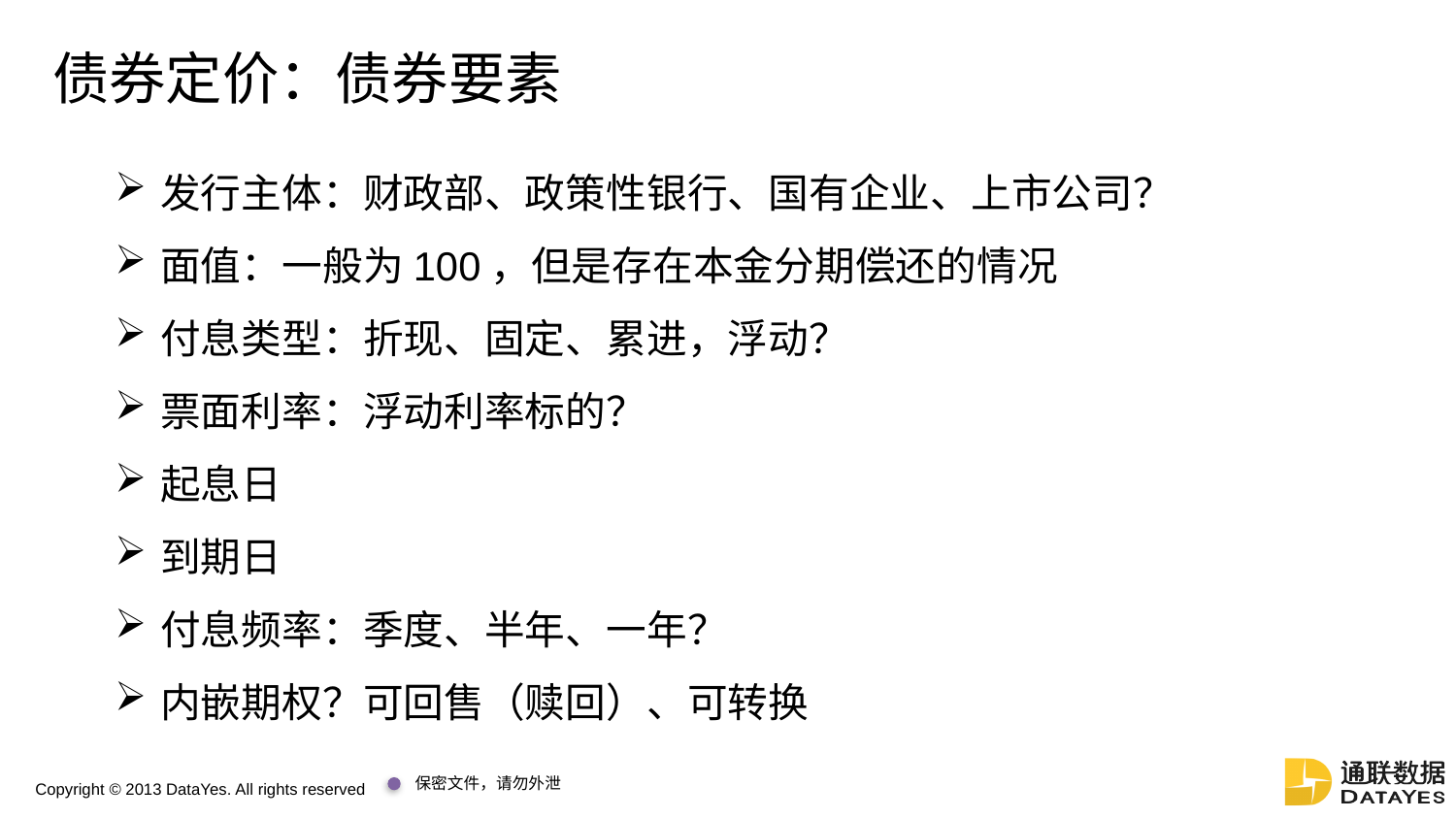

# 债券定价：债券要素
发行主体：财政部、政策性银行、国有企业、上市公司？
面值：一般为100，但是存在本金分期偿还的情况
付息类型：折现、固定、累进，浮动？
票面利率：浮动利率标的？
起息日
到期日
付息频率：季度、半年、一年？
内嵌期权？可回售（赎回）、可转换